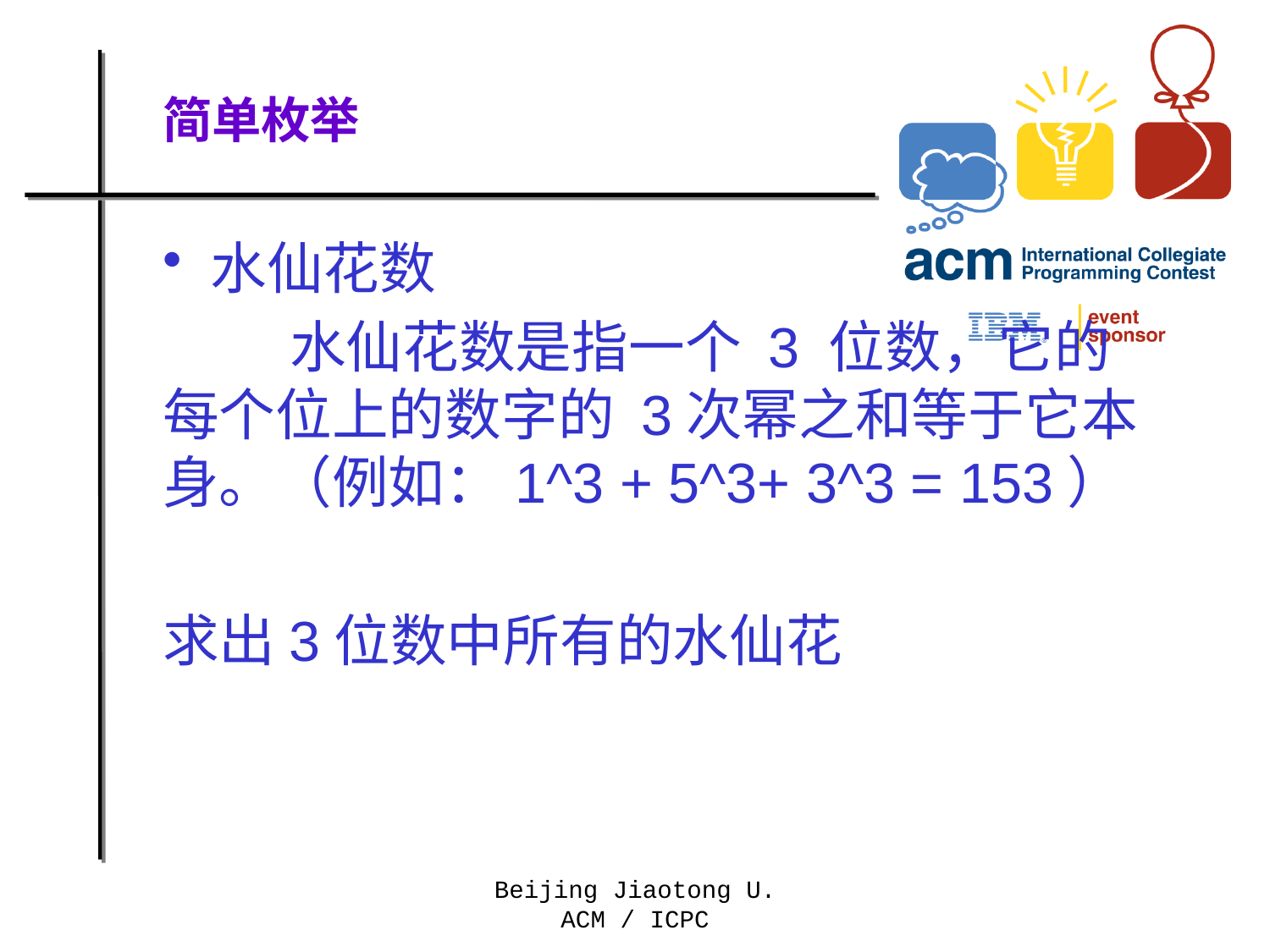

# 简单枚举
水仙花数
	水仙花数是指一个 3 位数，它的每个位上的数字的 3次幂之和等于它本身。（例如：1^3 + 5^3+ 3^3 = 153）

求出3位数中所有的水仙花